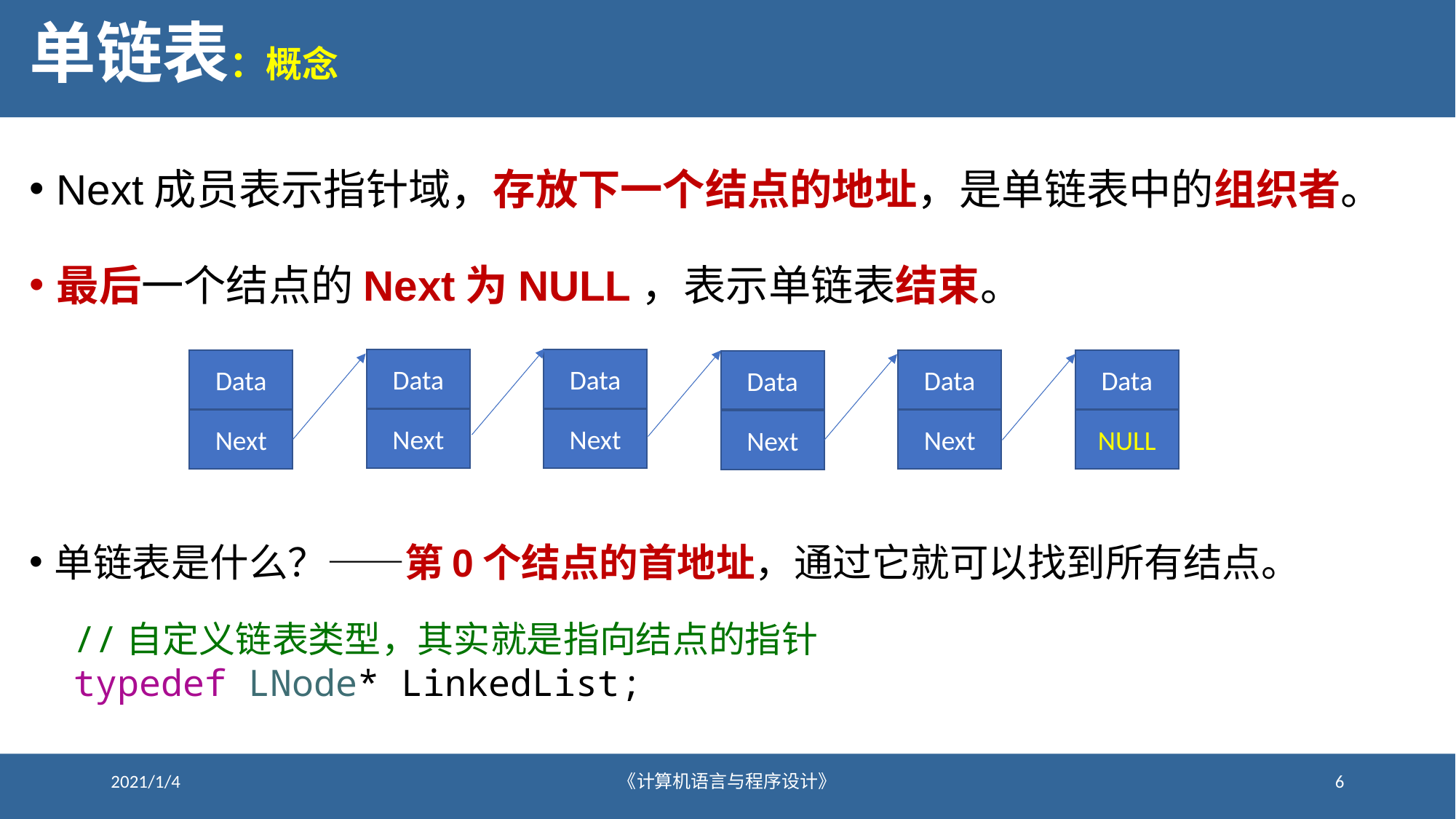

# 单链表：概念
Next成员表示指针域，存放下一个结点的地址，是单链表中的组织者。
最后一个结点的Next为NULL，表示单链表结束。
Data
Next
Data
Next
Data
Next
Data
NULL
Data
Next
Data
Next
单链表是什么？——第0个结点的首地址，通过它就可以找到所有结点。
//自定义链表类型，其实就是指向结点的指针
typedef LNode* LinkedList;
2021/1/4
《计算机语言与程序设计》
6